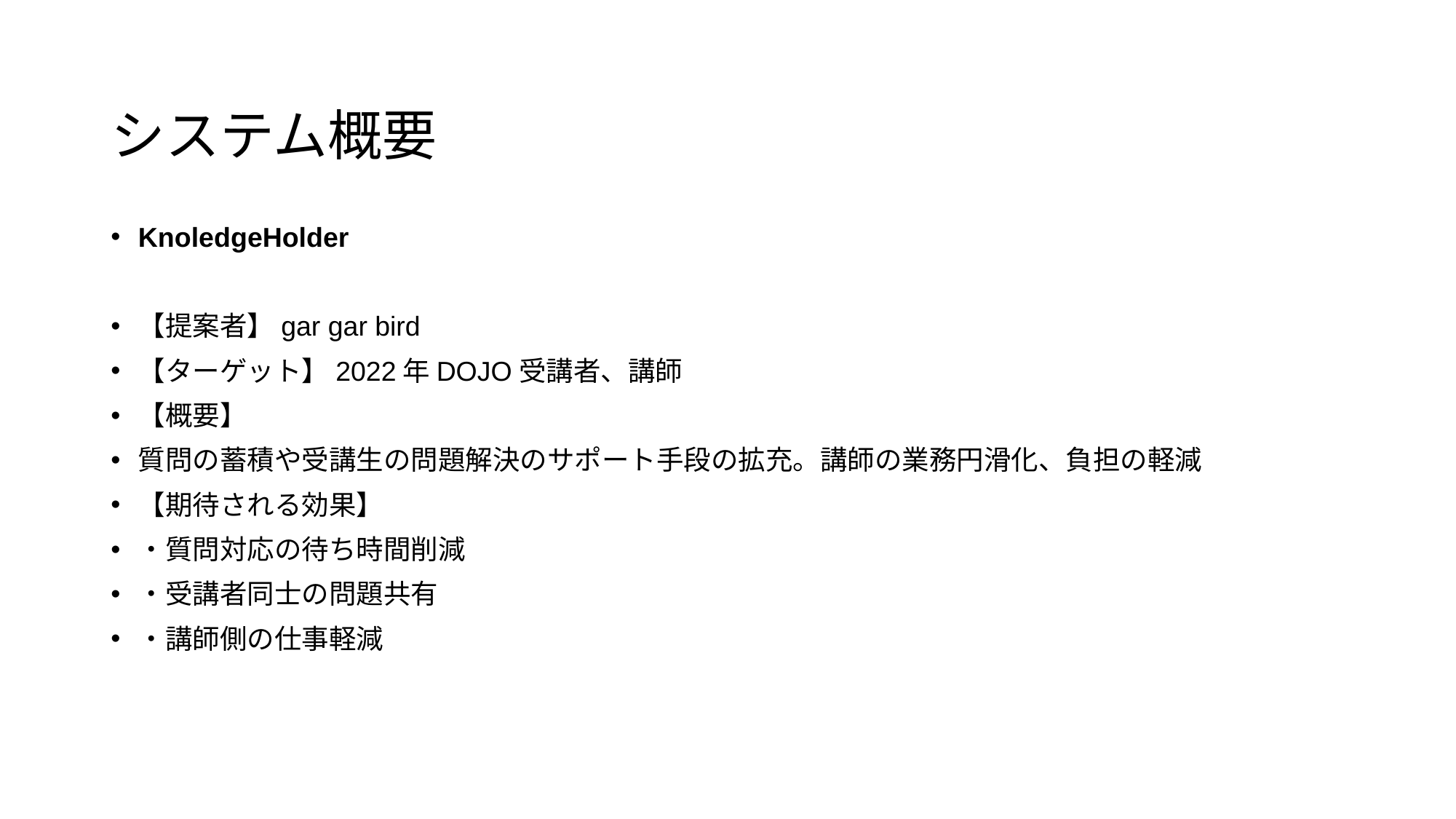

# システム概要
KnoledgeHolder

【提案者】gar gar bird
【ターゲット】2022年DOJO受講者、講師
【概要】
質問の蓄積や受講生の問題解決のサポート手段の拡充。講師の業務円滑化、負担の軽減
【期待される効果】
・質問対応の待ち時間削減
・受講者同士の問題共有
・講師側の仕事軽減